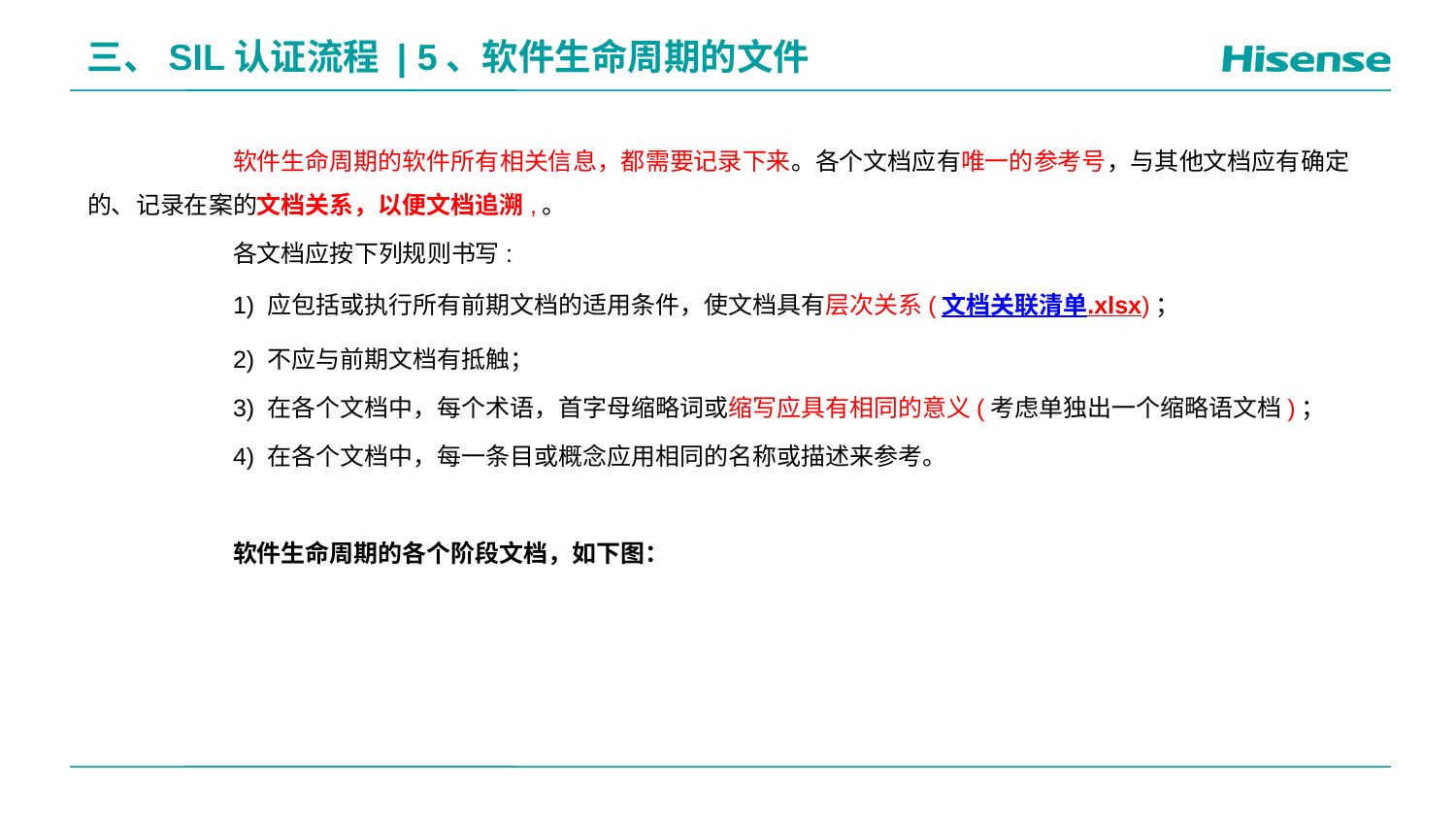

三、SIL认证流程 | 5、软件生命周期的文件
	软件生命周期的软件所有相关信息，都需要记录下来。各个文档应有唯一的参考号，与其他文档应有确定的、记录在案的文档关系，以便文档追溯,。
	各文档应按下列规则书写:
	1) 应包括或执行所有前期文档的适用条件，使文档具有层次关系(文档关联清单.xlsx)；
	2) 不应与前期文档有抵触；
	3) 在各个文档中，每个术语，首字母缩略词或缩写应具有相同的意义(考虑单独出一个缩略语文档)；
	4) 在各个文档中，每一条目或概念应用相同的名称或描述来参考。

	软件生命周期的各个阶段文档，如下图：